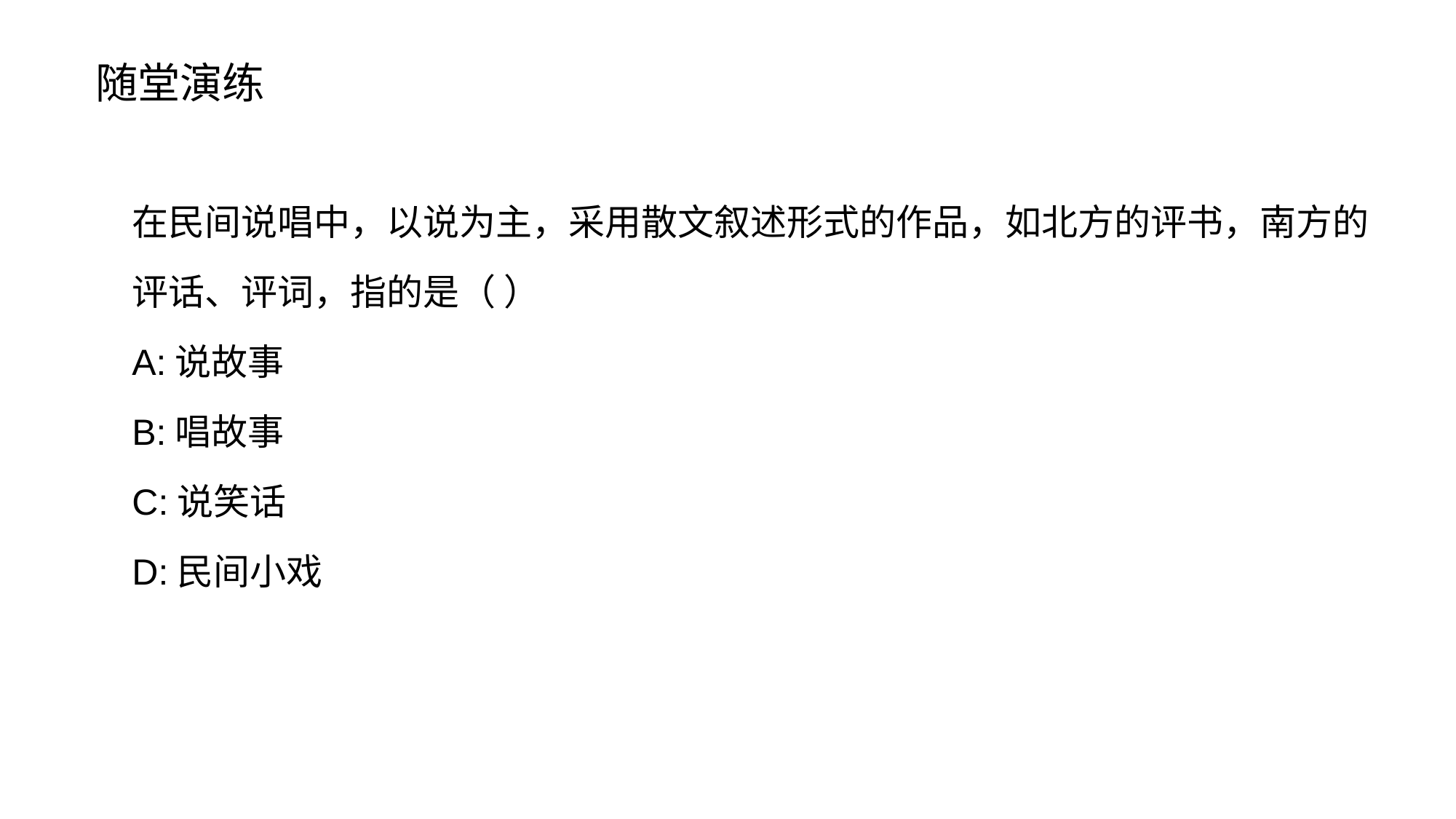

随堂演练
在民间说唱中，以说为主，采用散文叙述形式的作品，如北方的评书，南方的评话、评词，指的是（ ）
A:说故事
B:唱故事
C:说笑话
D:民间小戏